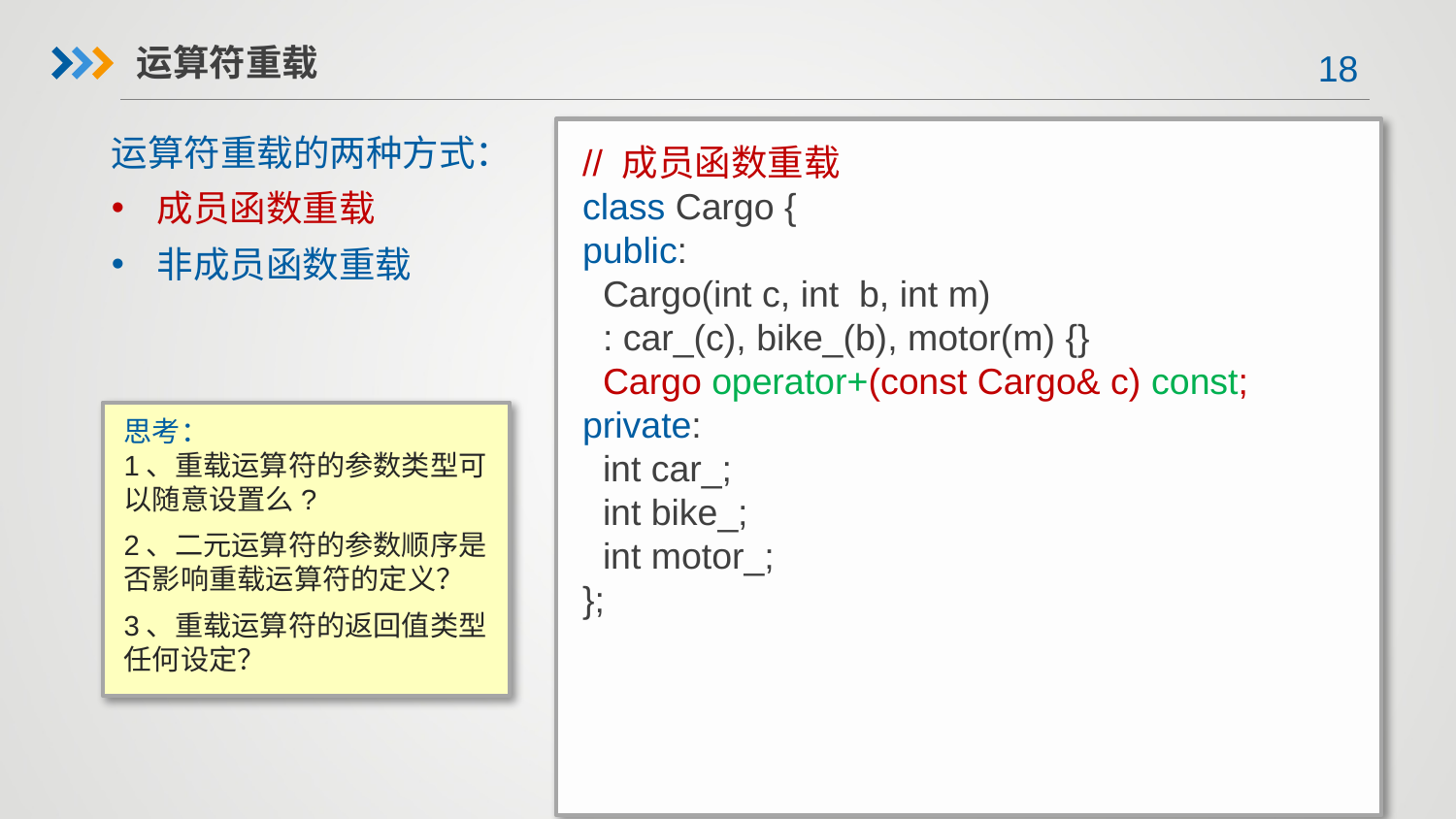

运算符重载

// 成员函数重载
class Cargo {
public:
  Cargo(int c, int  b, int m)
  : car_(c), bike_(b), motor(m) {}
  Cargo operator+(const Cargo& c) const;
private:
  int car_;
  int bike_;
  int motor_;
};
运算符重载的两种方式：
成员函数重载
非成员函数重载

思考：
1、重载运算符的参数类型可以随意设置么?
2、二元运算符的参数顺序是否影响重载运算符的定义？
3、重载运算符的返回值类型任何设定？